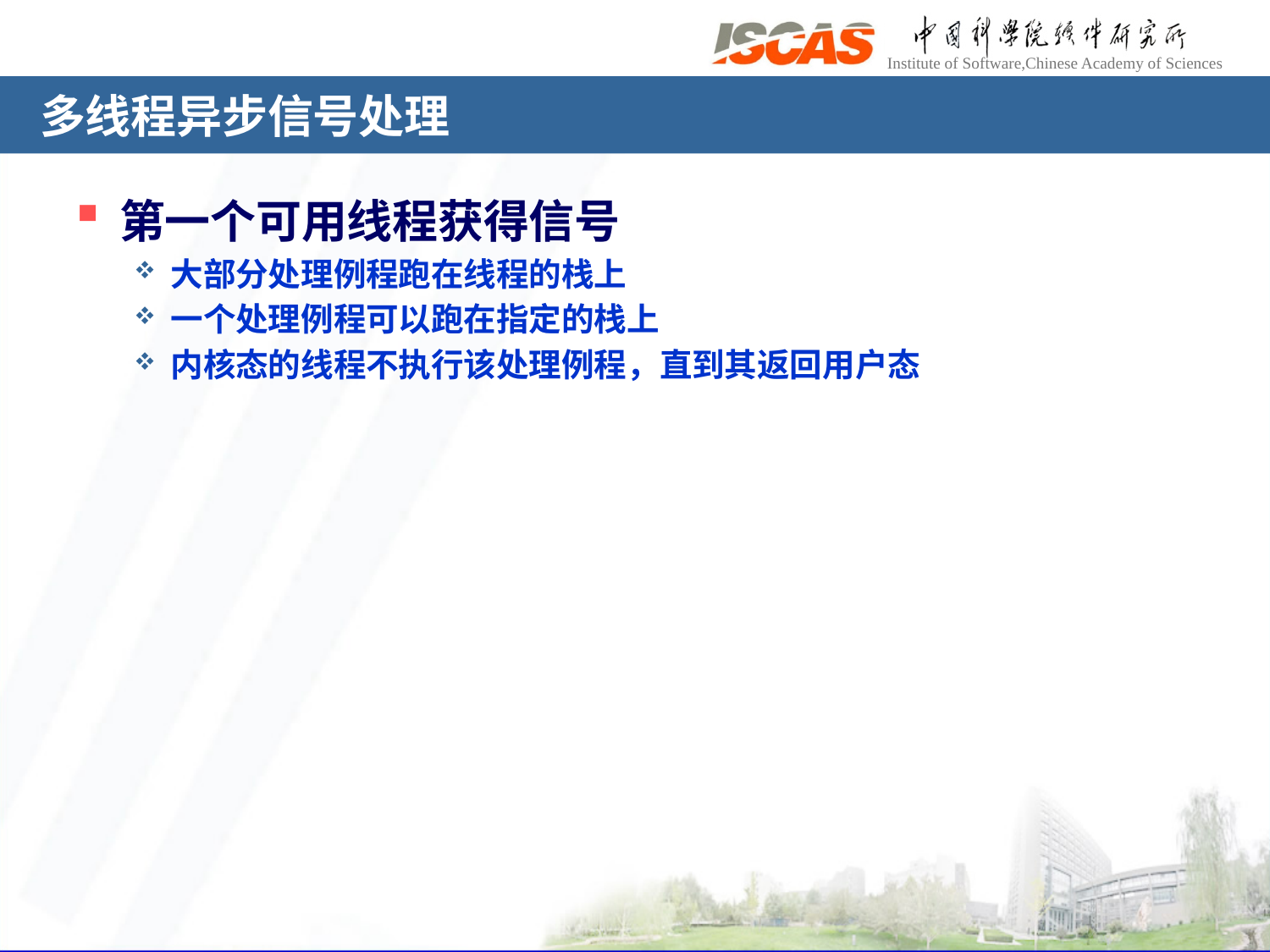

# 多线程异步信号处理
第一个可用线程获得信号
大部分处理例程跑在线程的栈上
一个处理例程可以跑在指定的栈上
内核态的线程不执行该处理例程，直到其返回用户态